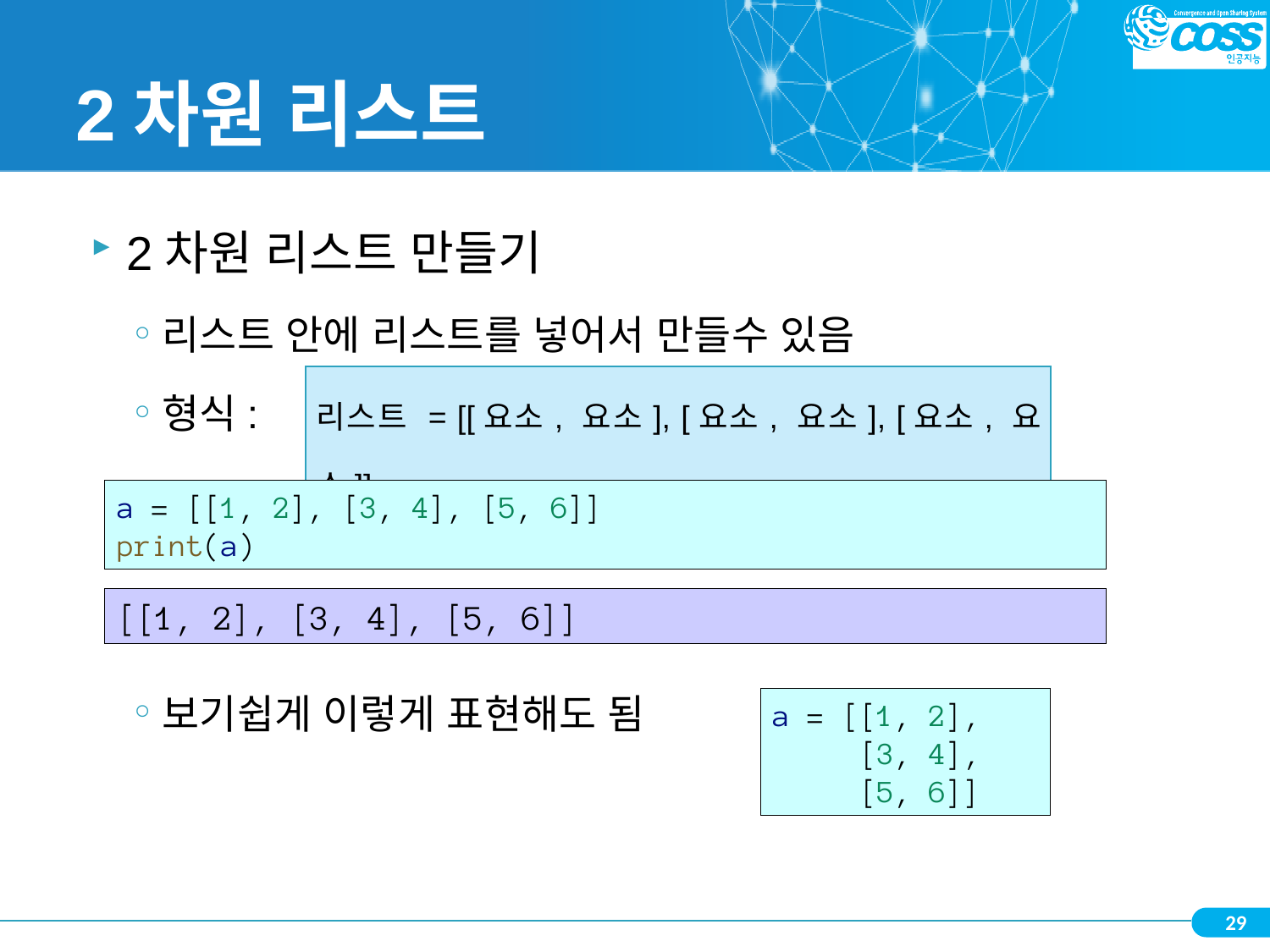

# 2차원 리스트
2차원 리스트 만들기
리스트 안에 리스트를 넣어서 만들수 있음
형식:

보기쉽게 이렇게 표현해도 됨

| 리스트 = [[요소, 요소], [요소, 요소], [요소, 요소]] |
| --- |
a = [[1, 2], [3, 4], [5, 6]]
print(a)
[[1, 2], [3, 4], [5, 6]]
a = [[1, 2],
     [3, 4],
     [5, 6]]